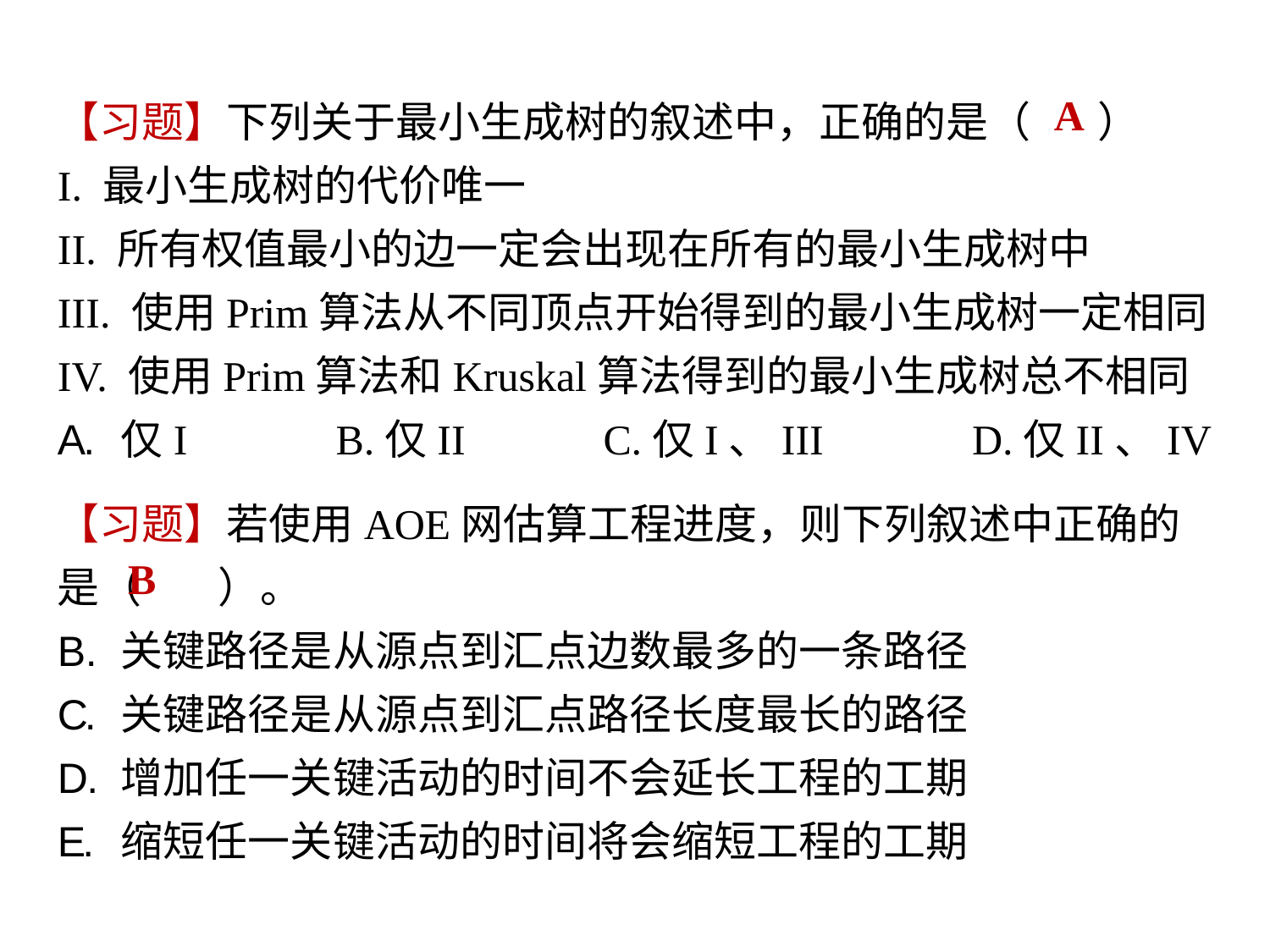

【习题】下列关于最小生成树的叙述中，正确的是（       ）
I. 最小生成树的代价唯一
II. 所有权值最小的边一定会出现在所有的最小生成树中
III. 使用Prim算法从不同顶点开始得到的最小生成树一定相同
IV. 使用Prim算法和Kruskal算法得到的最小生成树总不相同
仅I              B.仅II             C.仅I、III              D.仅II、IV
【习题】若使用AOE网估算工程进度，则下列叙述中正确的是（        ）。
关键路径是从源点到汇点边数最多的一条路径
关键路径是从源点到汇点路径长度最长的路径
增加任一关键活动的时间不会延长工程的工期
缩短任一关键活动的时间将会缩短工程的工期
A
B